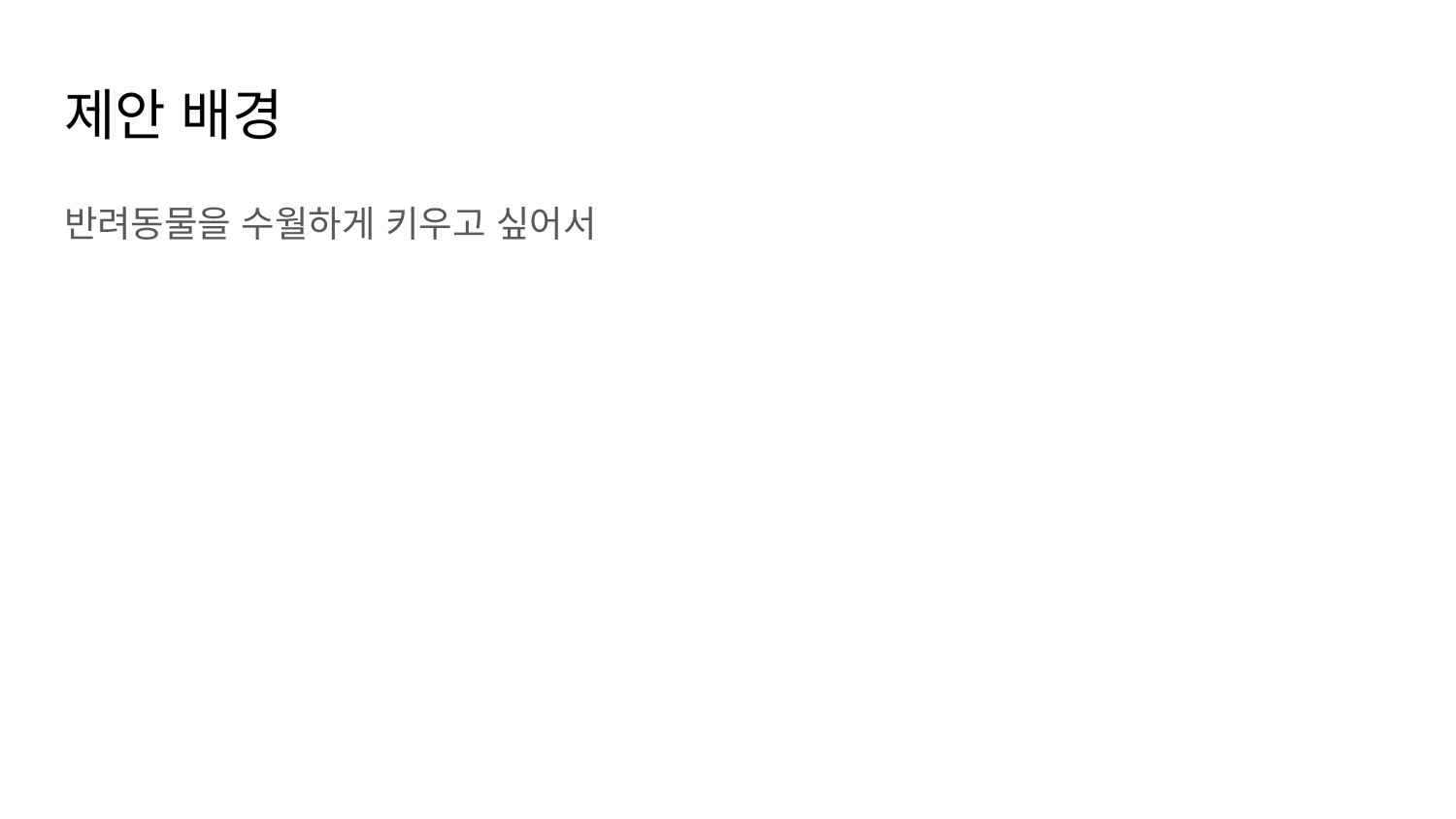

# 제안 배경
반려동물을 수월하게 키우고 싶어서